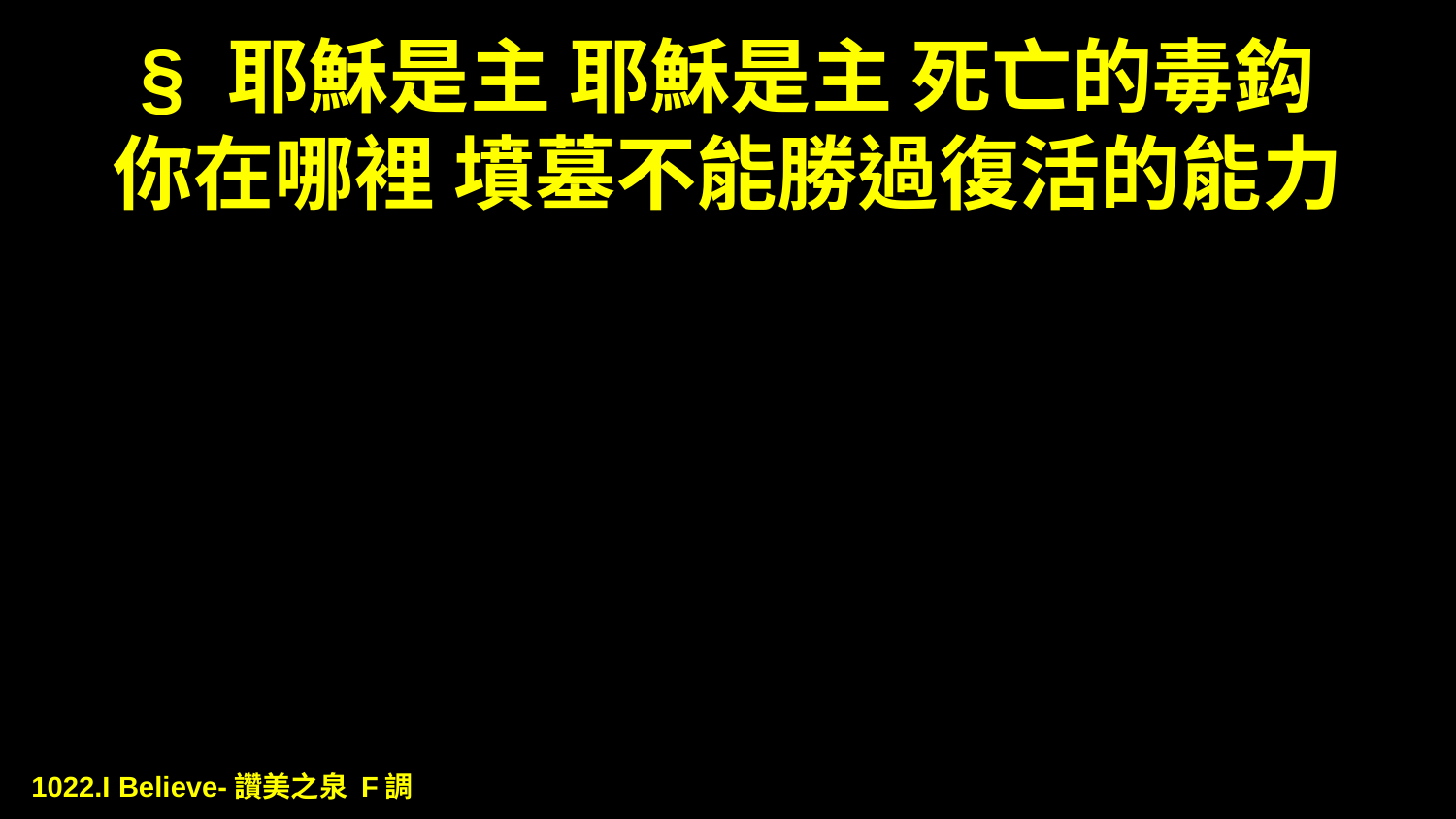

# § 耶穌是主 耶穌是主 死亡的毒鈎 你在哪裡 墳墓不能勝過復活的能力
1022.I Believe-讚美之泉 F調